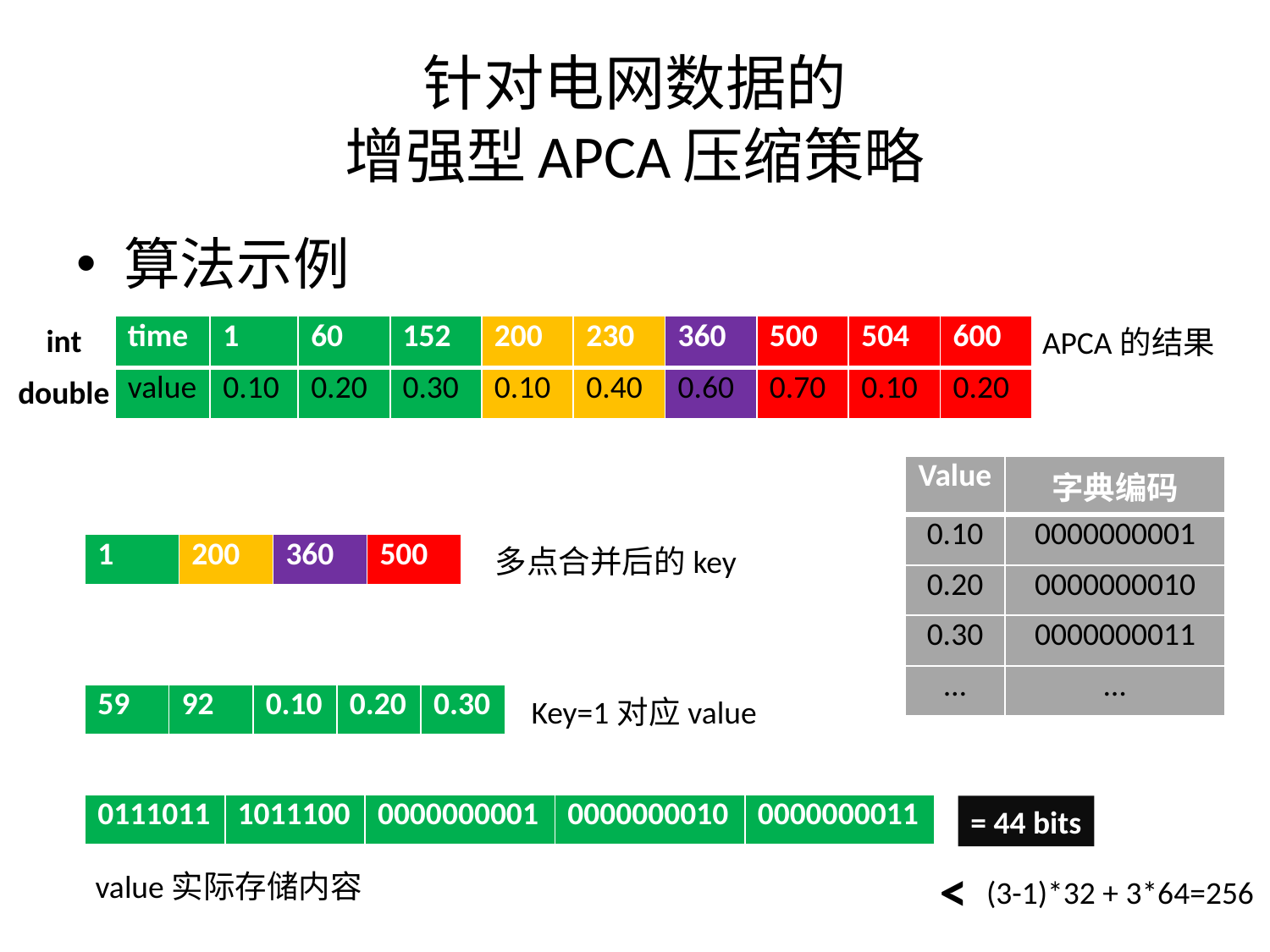

# 针对电网数据的 增强型APCA压缩策略
算法示例
int
| time | 1 | 60 | 152 | 200 | 230 | 360 | 500 | 504 | 600 |
| --- | --- | --- | --- | --- | --- | --- | --- | --- | --- |
| value | 0.10 | 0.20 | 0.30 | 0.10 | 0.40 | 0.60 | 0.70 | 0.10 | 0.20 |
APCA的结果
double
| Value | 字典编码 |
| --- | --- |
| 0.10 | 0000000001 |
| 0.20 | 0000000010 |
| 0.30 | 0000000011 |
| … | … |
| 1 | 200 | 360 | 500 |
| --- | --- | --- | --- |
多点合并后的key
| 59 | 92 | 0.10 | 0.20 | 0.30 |
| --- | --- | --- | --- | --- |
Key=1对应value
| 0111011 | 1011100 | 0000000001 | 0000000010 | 0000000011 |
| --- | --- | --- | --- | --- |
= 44 bits
<
value实际存储内容
(3-1)*32 + 3*64=256